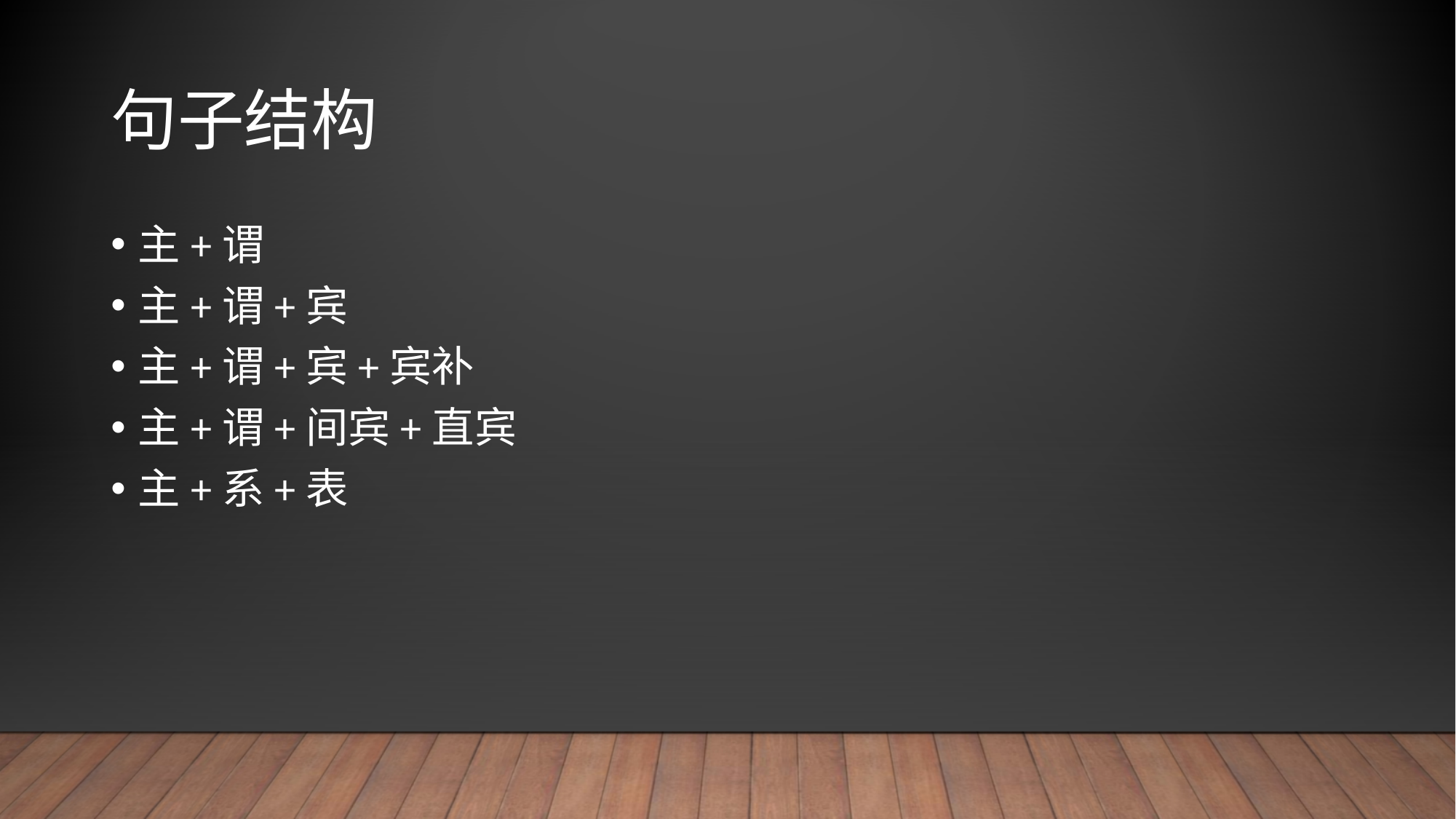

# 句子结构
主+谓
主+谓+宾
主+谓+宾+宾补
主+谓+间宾+直宾
主+系+表